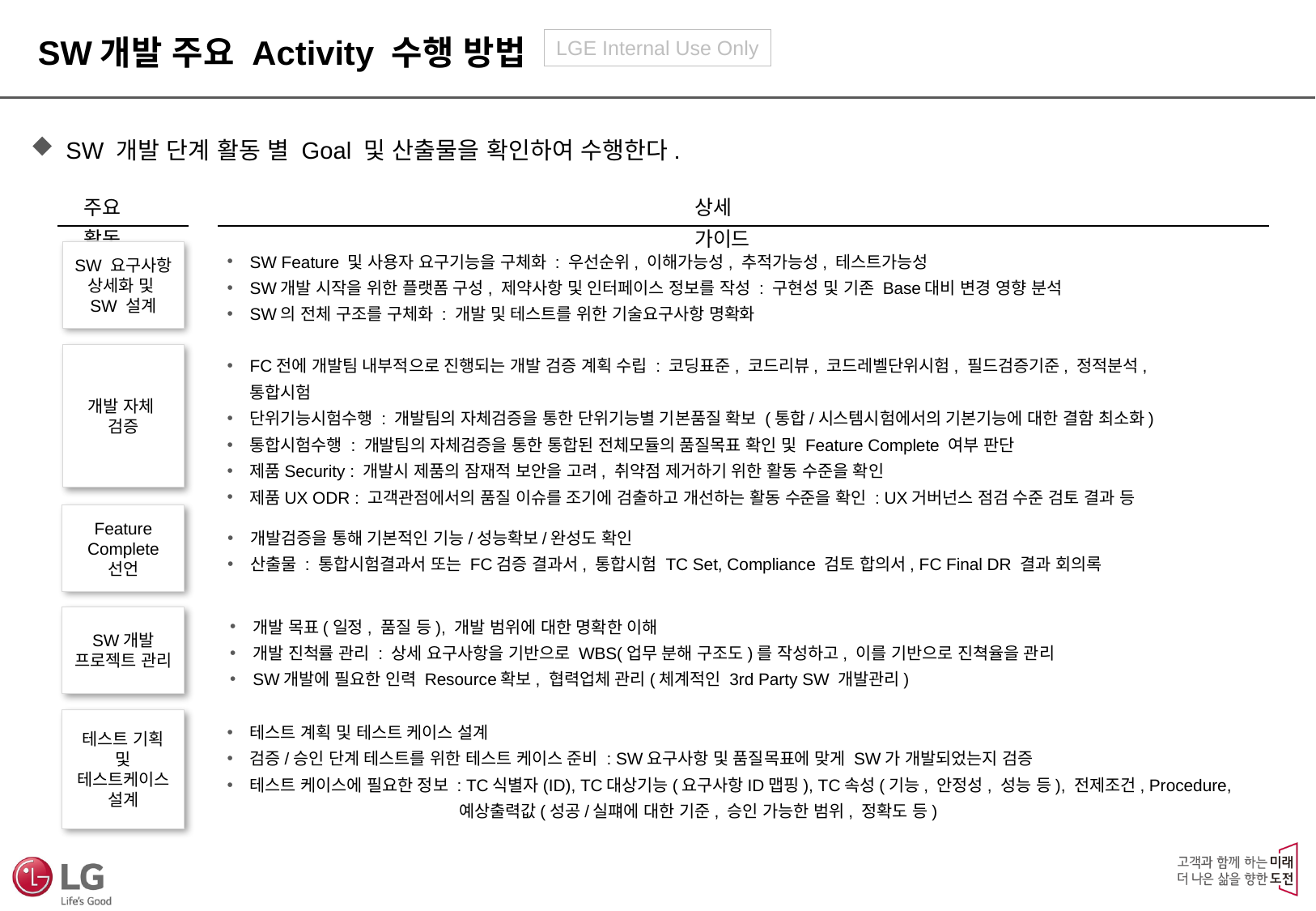

SW개발 주요 Activity 수행 방법
 SW 개발 단계 활동 별 Goal 및 산출물을 확인하여 수행한다.
상세 가이드
주요 활동
SW Feature 및 사용자 요구기능을 구체화 : 우선순위, 이해가능성, 추적가능성, 테스트가능성
SW개발 시작을 위한 플랫폼 구성, 제약사항 및 인터페이스 정보를 작성 : 구현성 및 기존 Base대비 변경 영향 분석
SW의 전체 구조를 구체화 : 개발 및 테스트를 위한 기술요구사항 명확화
SW 요구사항
상세화 및
SW 설계
FC전에 개발팀 내부적으로 진행되는 개발 검증 계획 수립 : 코딩표준, 코드리뷰, 코드레벨단위시험, 필드검증기준, 정적분석, 통합시험
단위기능시험수행 : 개발팀의 자체검증을 통한 단위기능별 기본품질 확보 (통합/시스템시험에서의 기본기능에 대한 결함 최소화)
통합시험수행 : 개발팀의 자체검증을 통한 통합된 전체모듈의 품질목표 확인 및 Feature Complete 여부 판단
제품Security : 개발시 제품의 잠재적 보안을 고려, 취약점 제거하기 위한 활동 수준을 확인
제품UX ODR : 고객관점에서의 품질 이슈를 조기에 검출하고 개선하는 활동 수준을 확인 : UX거버넌스 점검 수준 검토 결과 등
개발 자체
검증
Feature Complete
선언
개발검증을 통해 기본적인 기능/성능확보/완성도 확인
산출물 : 통합시험결과서 또는 FC검증 결과서, 통합시험 TC Set, Compliance 검토 합의서, FC Final DR 결과 회의록
개발 목표(일정, 품질 등), 개발 범위에 대한 명확한 이해
개발 진척률 관리 : 상세 요구사항을 기반으로 WBS(업무 분해 구조도)를 작성하고, 이를 기반으로 진쳑율을 관리
SW개발에 필요한 인력 Resource확보, 협력업체 관리(체계적인 3rd Party SW 개발관리)
SW개발 프로젝트 관리
테스트 기획 및 테스트케이스 설계
테스트 계획 및 테스트 케이스 설계
검증/승인 단계 테스트를 위한 테스트 케이스 준비 : SW요구사항 및 품질목표에 맞게 SW가 개발되었는지 검증
테스트 케이스에 필요한 정보 : TC식별자(ID), TC대상기능(요구사항ID맵핑), TC속성(기능, 안정성, 성능 등), 전제조건, Procedure,
                                                 예상출력값(성공/실퍠에 대한 기준, 승인 가능한 범위, 정확도 등)